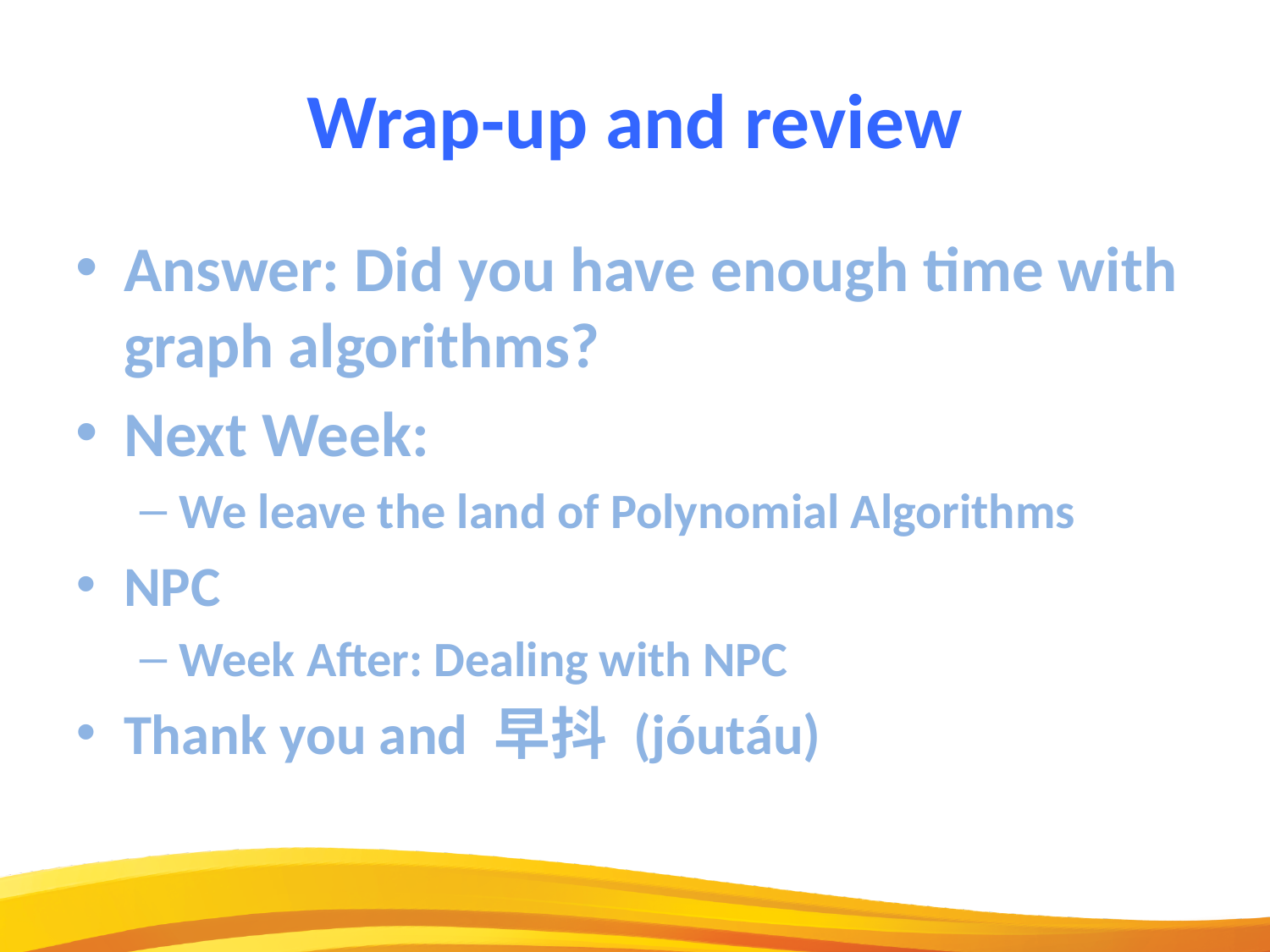

Wrap-up and review
Answer: Did you have enough time with graph algorithms?
Next Week:
We leave the land of Polynomial Algorithms
NPC
Week After: Dealing with NPC
Thank you and 早抖 (jóutáu)

21